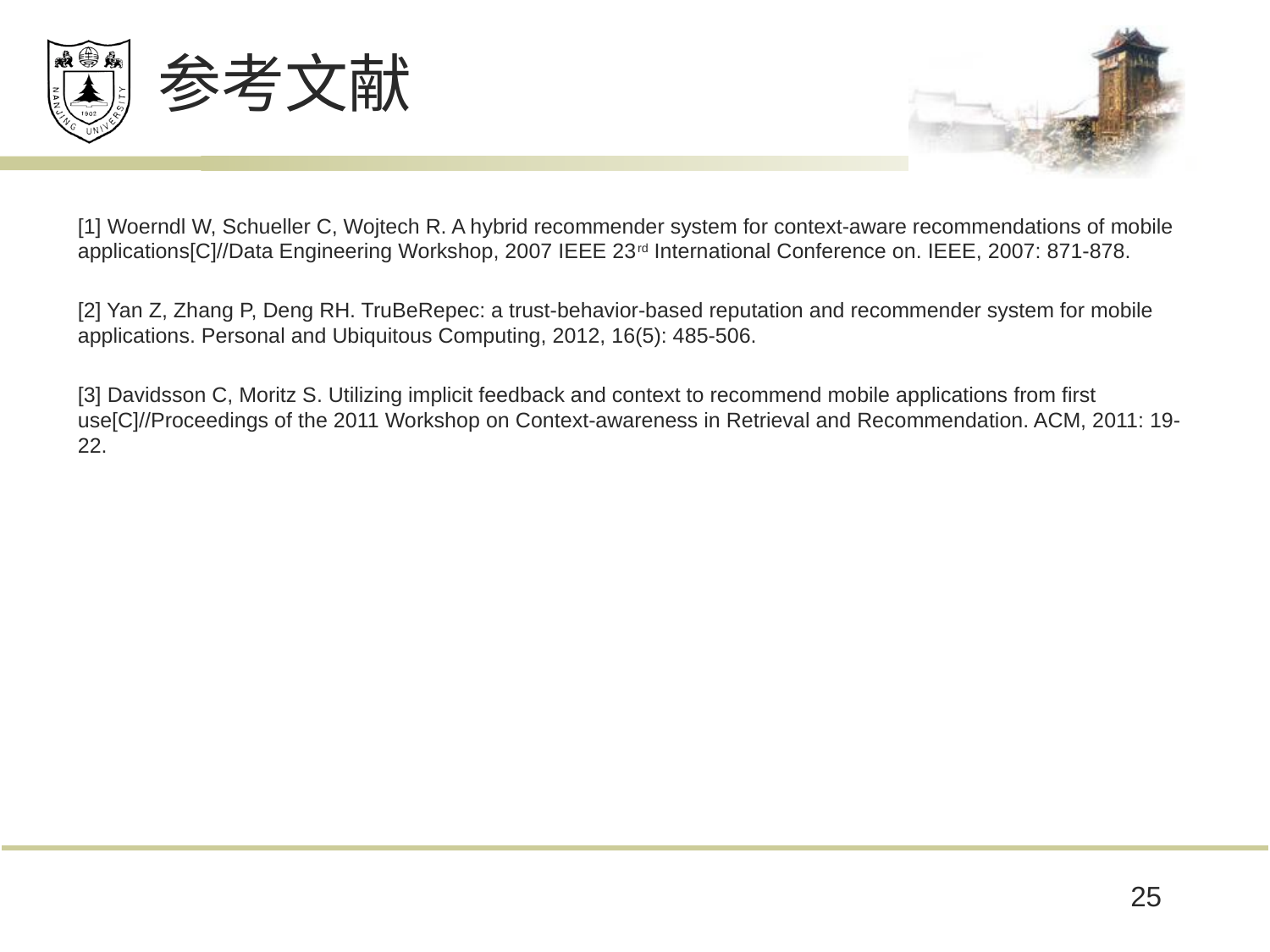

# 参考文献
[1] Woerndl W, Schueller C, Wojtech R. A hybrid recommender system for context-aware recommendations of mobile applications[C]//Data Engineering Workshop, 2007 IEEE 23rd International Conference on. IEEE, 2007: 871-878.

[2] Yan Z, Zhang P, Deng RH. TruBeRepec: a trust-behavior-based reputation and recommender system for mobile applications. Personal and Ubiquitous Computing, 2012, 16(5): 485-506.

[3] Davidsson C, Moritz S. Utilizing implicit feedback and context to recommend mobile applications from first use[C]//Proceedings of the 2011 Workshop on Context-awareness in Retrieval and Recommendation. ACM, 2011: 19-22.

25